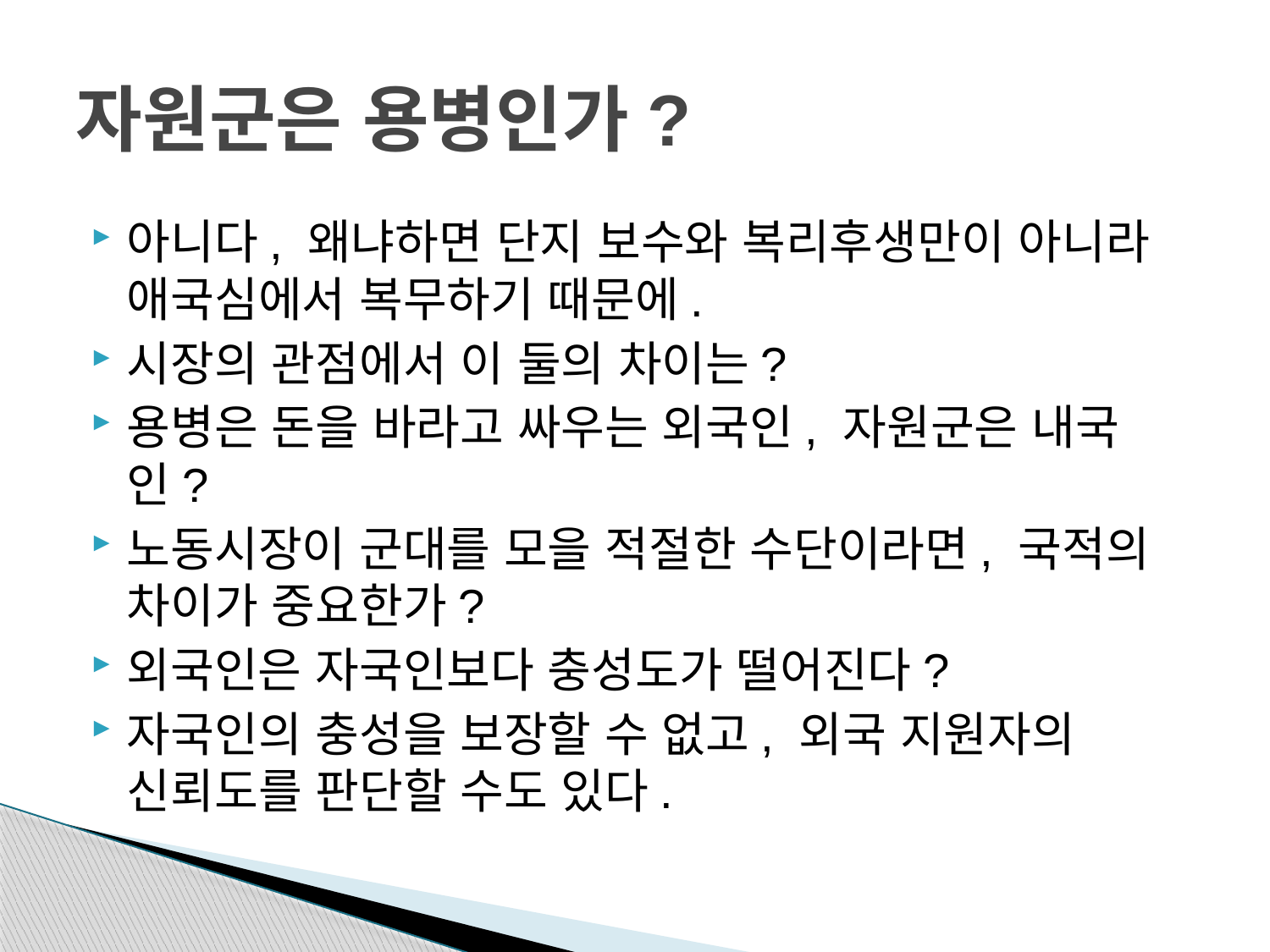

# 자원군은 용병인가?
아니다, 왜냐하면 단지 보수와 복리후생만이 아니라 애국심에서 복무하기 때문에.
시장의 관점에서 이 둘의 차이는?
용병은 돈을 바라고 싸우는 외국인, 자원군은 내국인?
노동시장이 군대를 모을 적절한 수단이라면, 국적의 차이가 중요한가?
외국인은 자국인보다 충성도가 떨어진다?
자국인의 충성을 보장할 수 없고, 외국 지원자의 신뢰도를 판단할 수도 있다.